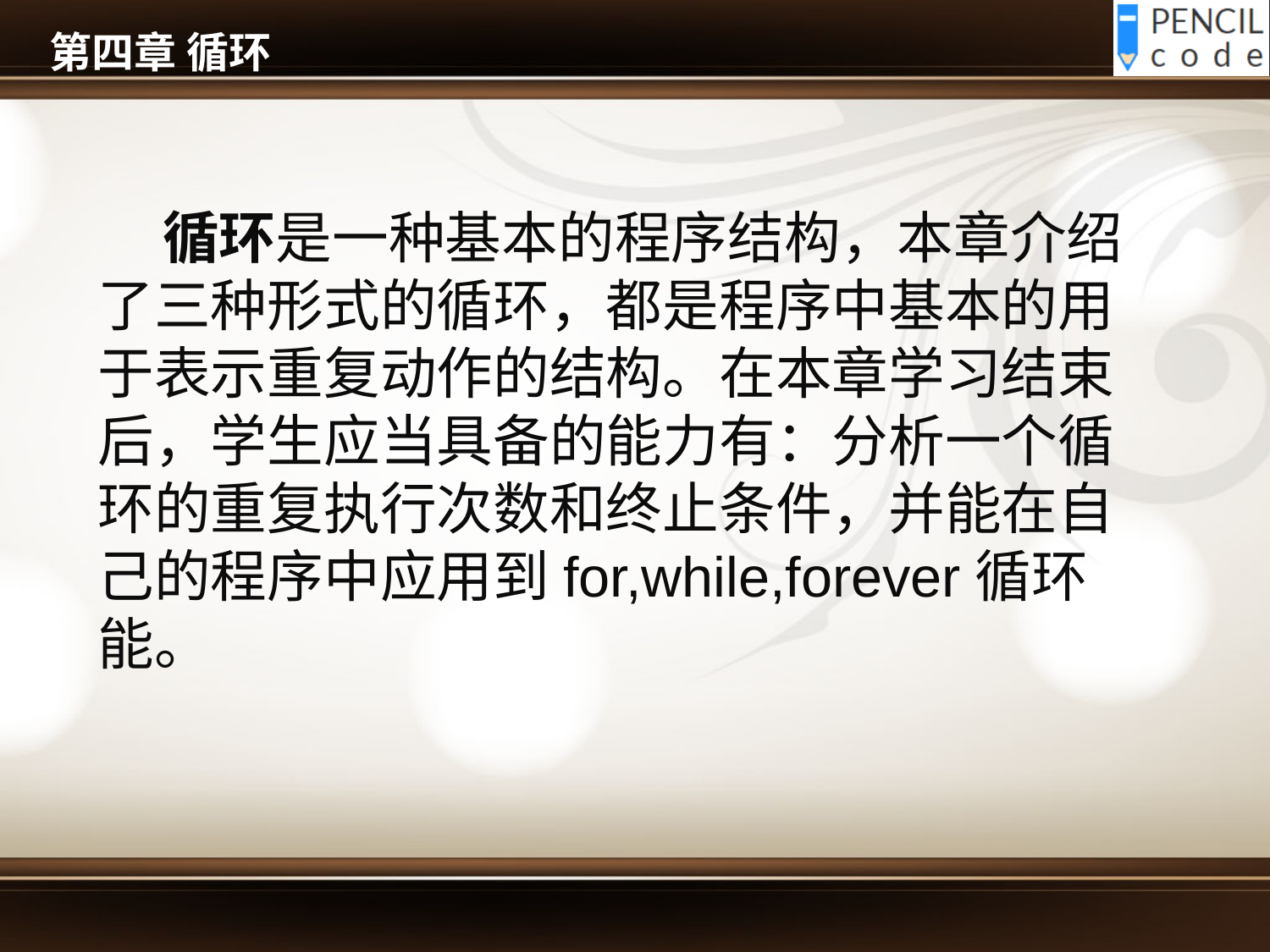

# 第四章 循环
    循环是一种基本的程序结构，本章介绍了三种形式的循环，都是程序中基本的用于表示重复动作的结构。在本章学习结束后，学生应当具备的能力有：分析一个循环的重复执行次数和终止条件，并能在自己的程序中应用到for,while,forever循环能。